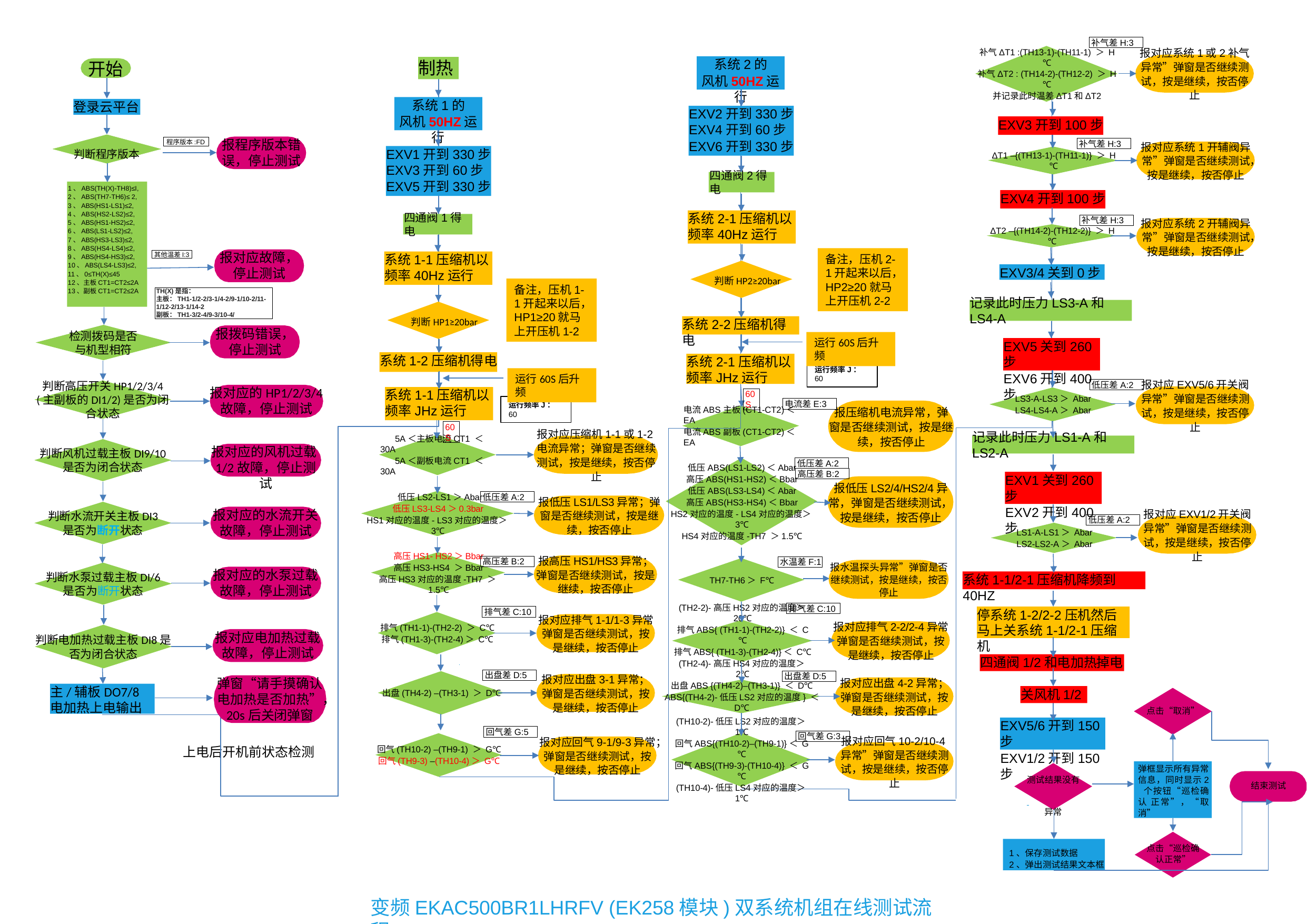

补气差H:3
补气ΔT1 :(TH13-1)-(TH11-1) ＞ H℃
补气ΔT2 : (TH14-2)-(TH12-2) ＞ H℃
并记录此时温差ΔT1和ΔT2
报对应系统1或2补气异常”弹窗是否继续测试，按是继续，按否停止
EXV3开到100步
补气差H:3
报对应系统1开辅阀异常”弹窗是否继续测试，按是继续，按否停止
ΔT1 –{(TH13-1)-(TH11-1)} ＞ H℃
EXV4开到100步
补气差H:3
报对应系统2开辅阀异常”弹窗是否继续测试，按是继续，按否停止
ΔT2 –{(TH14-2)-(TH12-2)} ＞ H℃
EXV3/4关到0步
系统2的
风机50HZ运行
EXV2开到330步EXV4开到60步
EXV6开到330步
四通阀2得电
系统2-1压缩机以频率40Hz运行
       判断HP2≥20bar
系统2-2压缩机得电
系统2-1压缩机以频率JHz运行
运行频率J：60
制热
系统1的
风机50HZ运行
EXV1开到330步EXV3开到60步
EXV5开到330步
四通阀1得电
系统1-1压缩机以频率40Hz运行
       判断HP1≥20bar
系统1-2压缩机得电
系统1-1压缩机以频率JHz运行
开始
登录云平台
判断程序版本
报程序版本错误，停止测试
程序版本:FD

1、ABS(TH(X)-TH8)≤I,
2、ABS(TH7-TH6)≤ 2,
3、ABS(HS1-LS1)≤2,
4、ABS(HS2-LS2)≤2,
5、ABS(HS1-HS2)≤2,
6、ABS(LS1-LS2)≤2,
7、ABS(HS3-LS3)≤2,
8、ABS(HS4-LS4)≤2,
9、ABS(HS4-HS3)≤2,
10、ABS(LS4-LS3)≤2,
11、0≤TH(X)≤45
12、主板CT1=CT2≤2A
13、副板CT1=CT2≤2A
备注，压机2-1开起来以后，HP2≥20就马上开压机2-2
报对应故障，停止测试
其他温差I:3
备注，压机1-1开起来以后，HP1≥20就马上开压机1-2
TH(X)是指：
主板：TH1-1/2-2/3-1/4-2/9-1/10-2/11-1/12-2/13-1/14-2
副板：TH1-3/2-4/9-3/10-4/
记录此时压力LS3-A和LS4-A
EXV5关到260步
EXV6开到400步

报对应EXV5/6开关阀异常”弹窗是否继续测试，按是继续，按否停止
LS3-A-LS3＞ Abar
LS4-LS4-A＞ Abar
记录此时压力LS1-A和LS2-A
EXV1关到260步
EXV2开到400步

报对应EXV1/2开关阀异常”弹窗是否继续测试，按是继续，按否停止
LS1-A-LS1＞ Abar
LS2-LS2-A＞ Abar
检测拨码是否
与机型相符
报拨码错误，停止测试
运行60S后升频
运行60S后升频
低压差A:2
判断高压开关HP1/2/3/4
(主副板的DI1/2)是否为闭合状态
报对应的HP1/2/3/4故障，停止测试
60S
运行频率J：60
电流差E:3
报压缩机电流异常，弹窗是否继续测试，按是继续，按否停止
电流ABS主板(CT1-CT2)＜EA
电流ABS副板(CT1-CT2)＜EA
60S
      5A＜主板电流CT1 ＜ 30A
      5A＜副板电流CT1 ＜ 30A
报对应压缩机1-1或1-2电流异常；弹窗是否继续测试，按是继续，按否停止
 低压LS2-LS1＞Abar
低压LS3-LS4＞0.3bar
HS1对应的温度- LS3对应的温度＞3℃
低压差A:2
报低压LS1/LS3异常；弹窗是否继续测试，按是继续，按否停止
高压HS1- HS2＞Bbar
高压HS3-HS4 ＞Bbar
高压HS3对应的温度-TH7 ＞1.5℃
报高压HS1/HS3异常；弹窗是否继续测试，按是继续，按否停止
高压差B:2
判断风机过载主板DI9/10
是否为闭合状态
报对应的风机过载1/2故障，停止测试
低压差A:2
低压ABS(LS1-LS2)＜Abar
高压ABS(HS1-HS2)＜Bbar
低压ABS(LS3-LS4)＜Abar
高压ABS(HS3-HS4)＜Bbar
HS2对应的温度- LS4对应的温度＞3℃
HS4对应的温度-TH7 ＞1.5℃
高压差B:2
报低压LS2/4/HS2/4异常，弹窗是否继续测试，按是继续，按否停止
判断水流开关主板DI3
是否为断开状态
报对应的水流开关故障，停止测试
低压差A:2
水温差F:1
TH7-TH6＞ F℃
报水温探头异常”弹窗是否继续测试，按是继续，按否停止
判断水泵过载主板DI/6
是否为断开状态
报对应的水泵过载故障，停止测试
系统1-1/2-1压缩机降频到40HZ
停系统1-2/2-2压机然后马上关系统1-1/2-1压缩机
四通阀1/2和电加热掉电
关风机1/2

点击“取消”
EXV5/6开到150步
EXV1/2开到150步
弹框显示所有异常 信息，同时显示2  个按钮“巡检确认 正常”，“取消”

测试结果没有
异常
结束测试

点击“巡检确 认正常”
1、保存测试数据
2、弹出测试结果文本框
排气差C:10
排气差C:10
排气(TH1-1)-(TH2-2) ＞ C℃
排气(TH1-3)-(TH2-4)＞ C℃
报对应排气1-1/1-3异常弹窗是否继续测试，按是继续，按否停止

出盘差D:5
出盘(TH4-2) –(TH3-1) ＞ D℃
报对应出盘3-1异常；弹窗是否继续测试，按是继续，按否停止
回气(TH10-2) –(TH9-1) ＞ G℃
回气(TH9-3) –(TH10-4)＞ G℃
报对应回气9-1/9-3异常；弹窗是否继续测试，按是继续，按否停止
(TH2-2)-高压HS2对应的温度＞20℃
排气ABS{ (TH1-1)-(TH2-2)} ＜ C℃
排气ABS{ (TH1-3)-(TH2-4)}＜ C℃
(TH2-4)-高压HS4对应的温度＞2℃
报对应排气2-2/2-4异常弹窗是否继续测试，按是继续，按否停止
判断电加热过载主板DI8是否为闭合状态
报对应电加热过载故障，停止测试
出盘差D:5
弹窗“请手摸确认电加热是否加热”，20s后关闭弹窗
报对应出盘4-2异常；弹窗是否继续测试，按是继续，按否停止
出盘ABS {(TH4-2)–(TH3-1)} ＜ D℃
ABS{(TH4-2)-低压LS2对应的温度} ＜ D℃
主/辅板DO7/8电加热上电输出
回气差G:5
回气差G:3
(TH10-2)-低压LS2对应的温度＞1℃
回气ABS{(TH10-2)–(TH9-1)}＜ G℃
回气ABS{(TH9-3)-(TH10-4)} ＜ G℃
(TH10-4)-低压LS4对应的温度＞1℃
上电后开机前状态检测
报对应回气10-2/10-4异常”弹窗是否继续测试，按是继续，按否停止
变频EKAC500BR1LHRFV (EK258模块)双系统机组在线测试流程